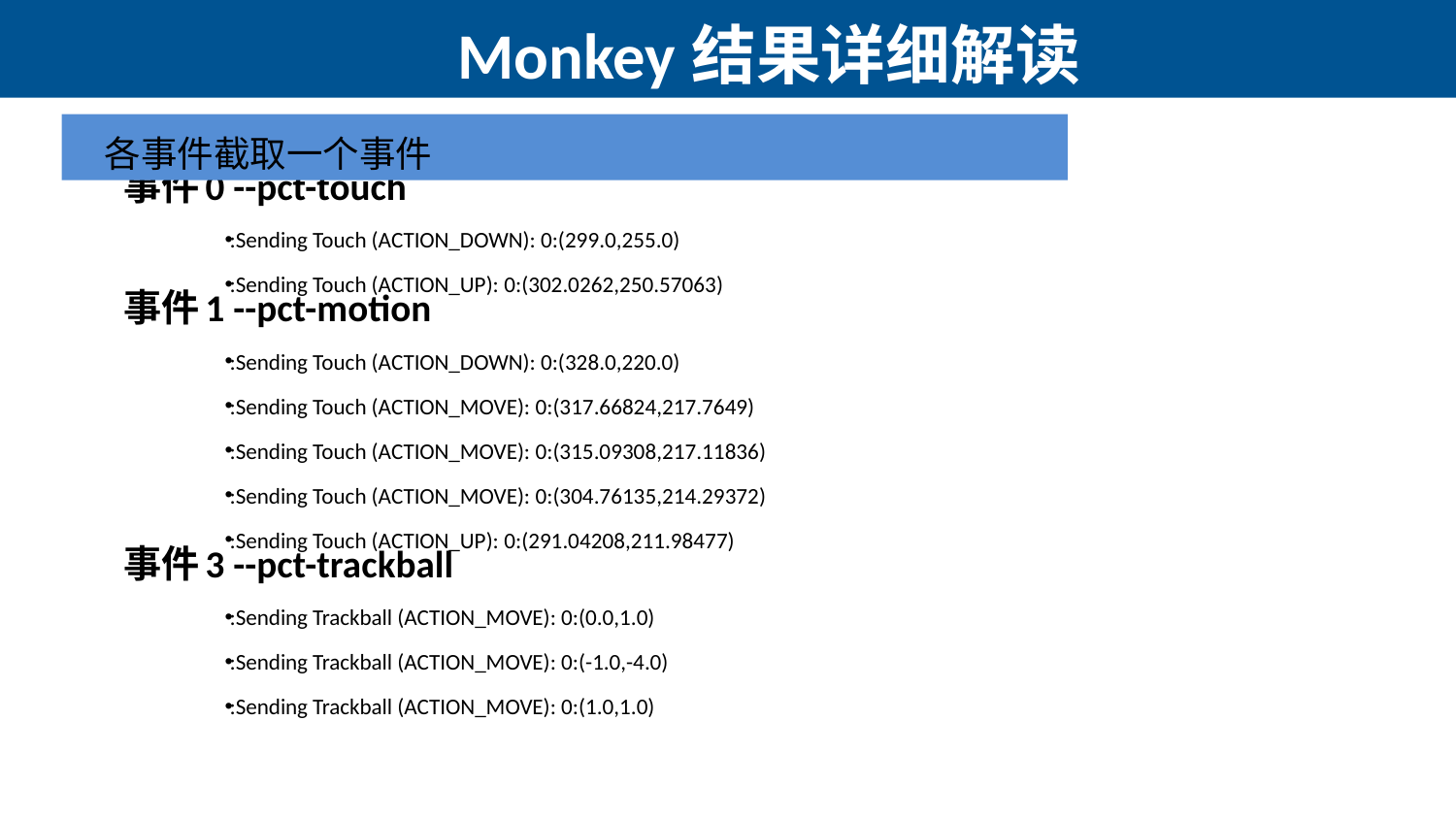

Monkey结果详细解读
各事件截取一个事件
事件0 --pct-touch
:Sending Touch (ACTION_DOWN): 0:(299.0,255.0)
:Sending Touch (ACTION_UP): 0:(302.0262,250.57063)
事件1 --pct-motion
:Sending Touch (ACTION_DOWN): 0:(328.0,220.0)
:Sending Touch (ACTION_MOVE): 0:(317.66824,217.7649)
:Sending Touch (ACTION_MOVE): 0:(315.09308,217.11836)
:Sending Touch (ACTION_MOVE): 0:(304.76135,214.29372)
:Sending Touch (ACTION_UP): 0:(291.04208,211.98477)
事件3 --pct-trackball
:Sending Trackball (ACTION_MOVE): 0:(0.0,1.0)
:Sending Trackball (ACTION_MOVE): 0:(-1.0,-4.0)
:Sending Trackball (ACTION_MOVE): 0:(1.0,1.0)